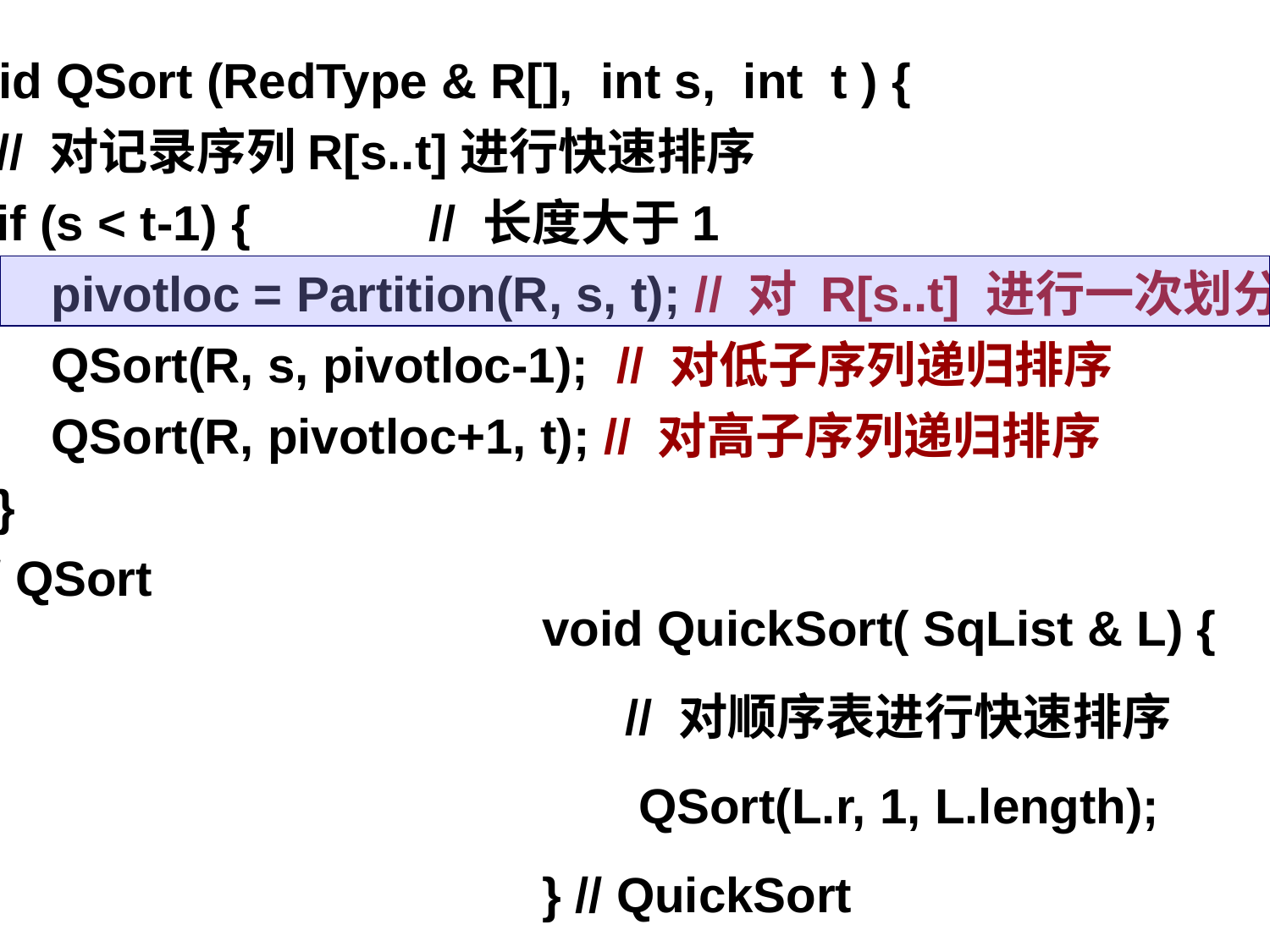

void QSort (RedType & R[],  int s,  int  t ) {
    // 对记录序列R[s..t]进行快速排序
    if (s < t-1) {             // 长度大于1
        pivotloc = Partition(R, s, t); // 对 R[s..t] 进行一次划分
        QSort(R, s, pivotloc-1);  // 对低子序列递归排序
        QSort(R, pivotloc+1, t); // 对高子序列递归排序
    }
} // QSort

void QuickSort( SqList & L) {
      // 对顺序表进行快速排序
       QSort(L.r, 1, L.length);
} // QuickSort